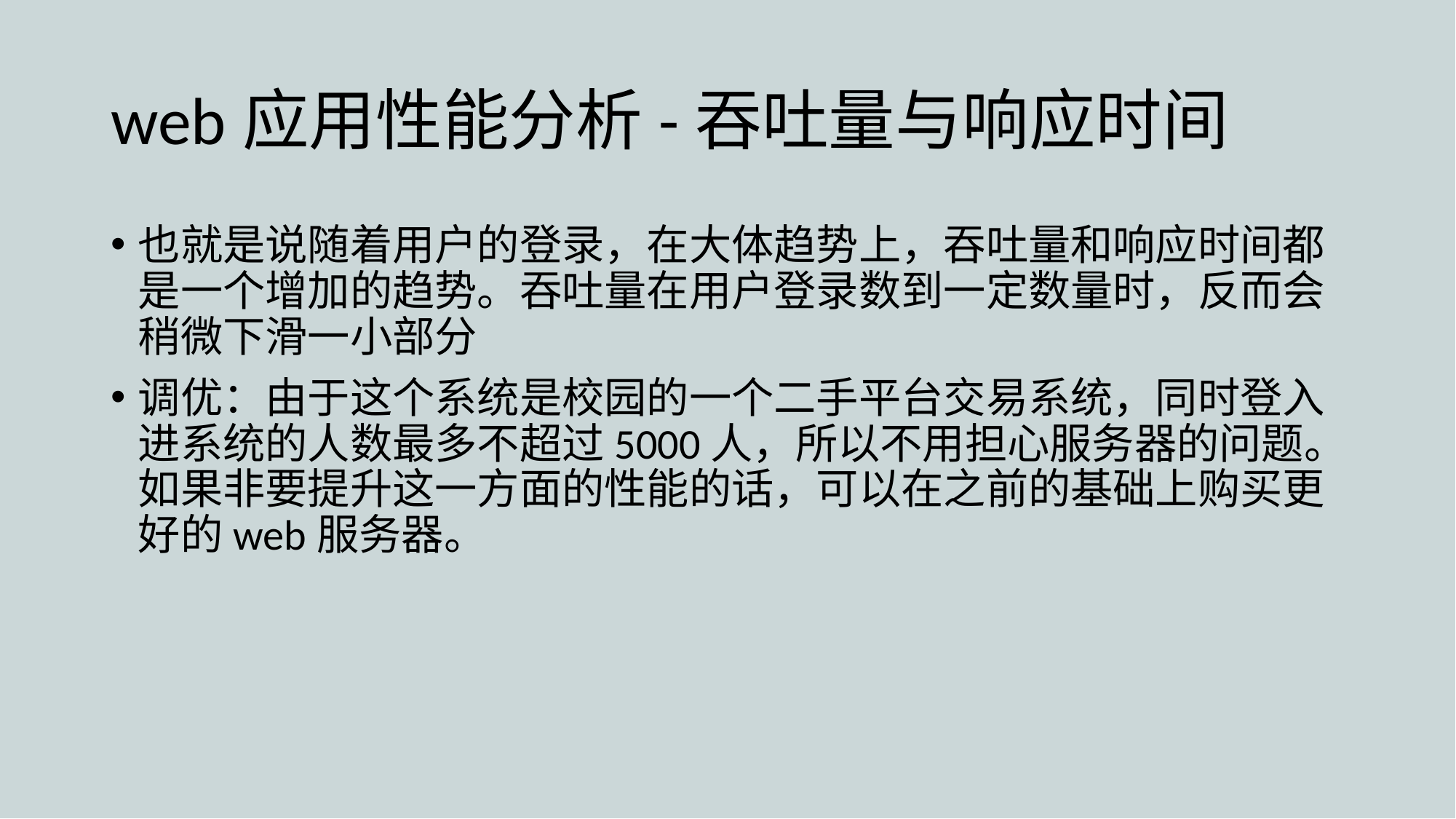

# web应用性能分析-吞吐量与响应时间
也就是说随着用户的登录，在大体趋势上，吞吐量和响应时间都是一个增加的趋势。吞吐量在用户登录数到一定数量时，反而会稍微下滑一小部分
调优：由于这个系统是校园的一个二手平台交易系统，同时登入进系统的人数最多不超过5000人，所以不用担心服务器的问题。如果非要提升这一方面的性能的话，可以在之前的基础上购买更好的web服务器。